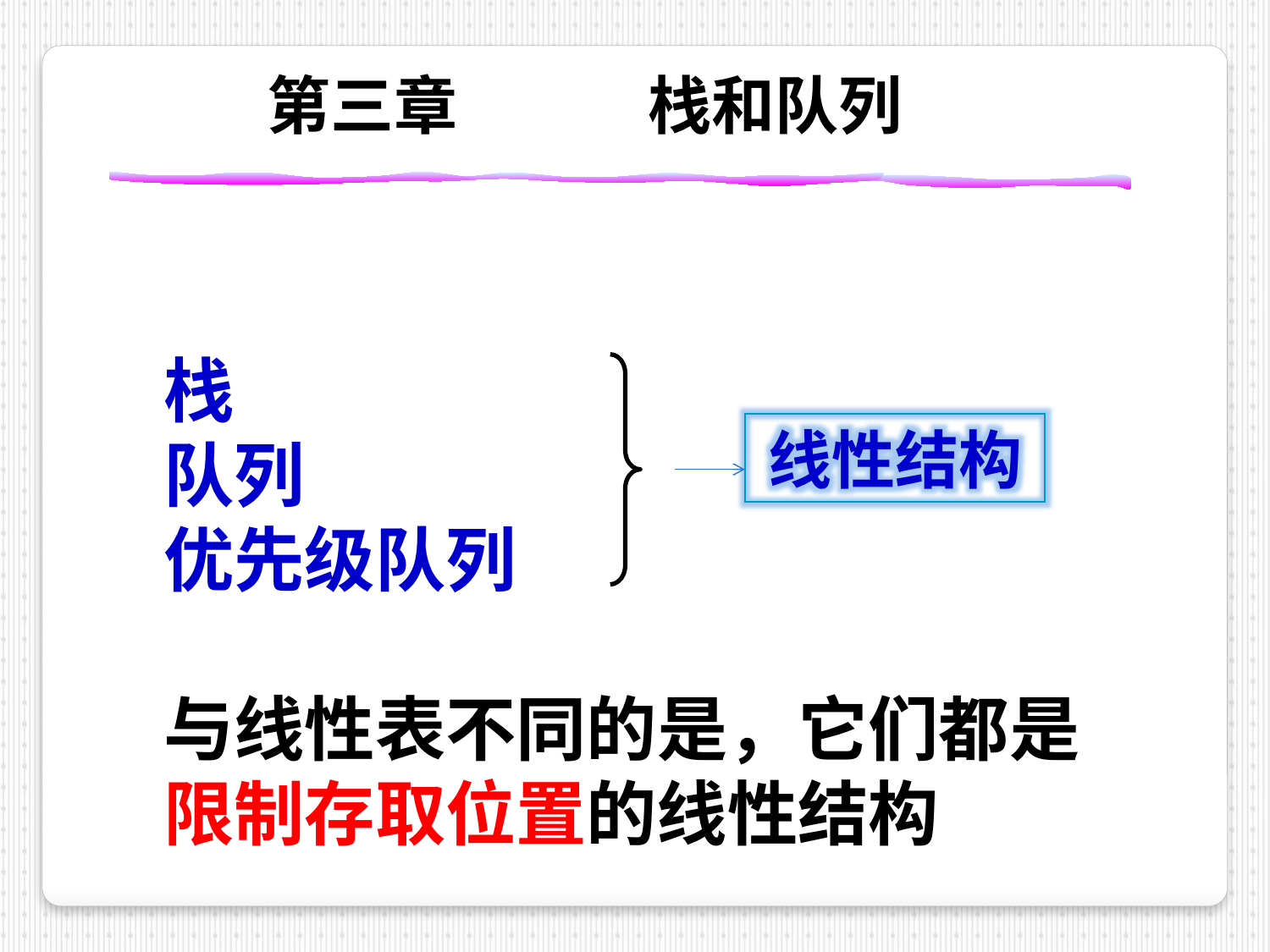

第三章		栈和队列

栈
队列
优先级队列

与线性表不同的是，它们都是限制存取位置的线性结构

线性结构